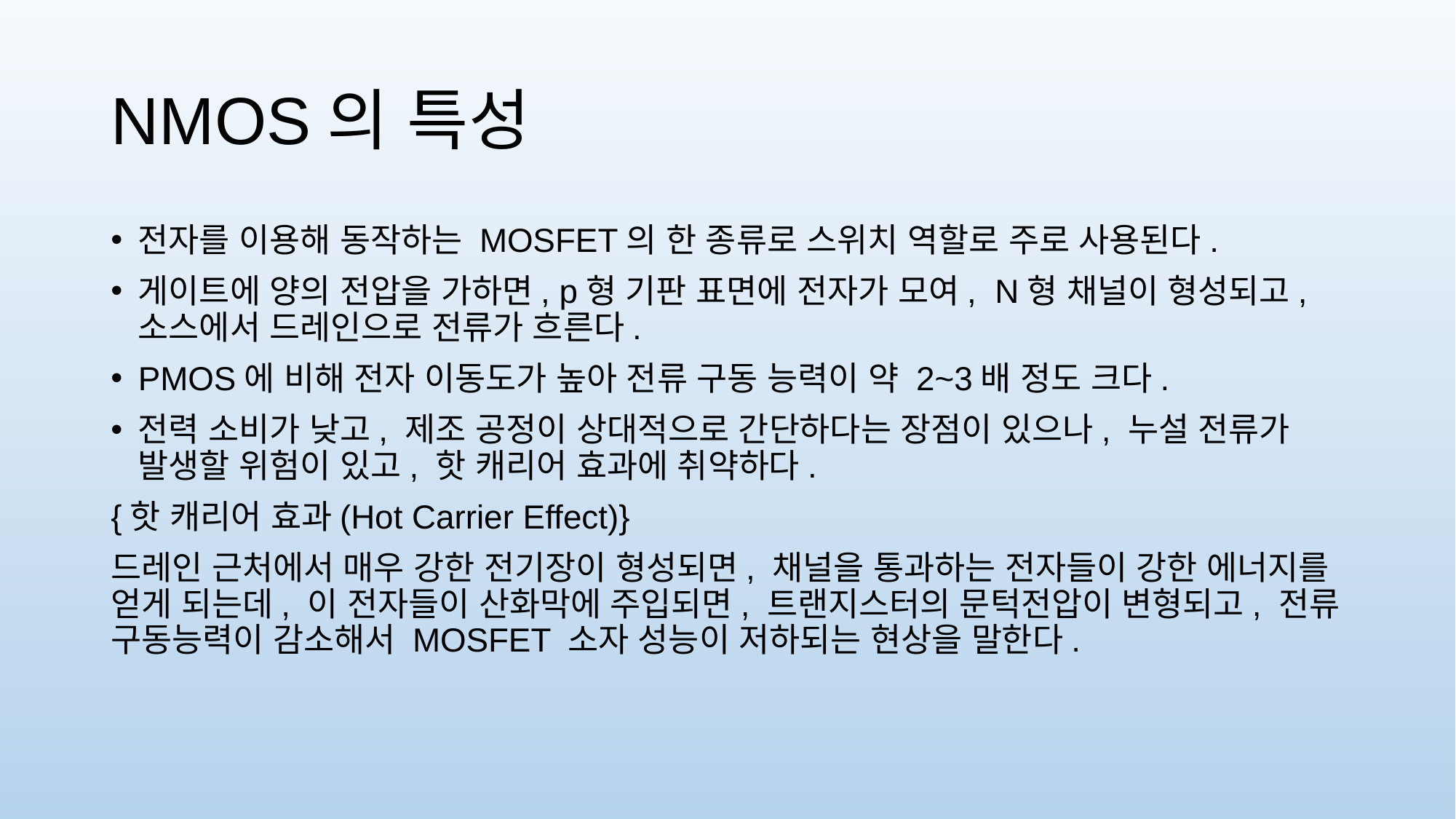

# NMOS의 특성
전자를 이용해 동작하는 MOSFET의 한 종류로 스위치 역할로 주로 사용된다.
게이트에 양의 전압을 가하면, p형 기판 표면에 전자가 모여,  N형 채널이 형성되고, 소스에서 드레인으로 전류가 흐른다.
PMOS에 비해 전자 이동도가 높아 전류 구동 능력이 약 2~3배 정도 크다.
전력 소비가 낮고, 제조 공정이 상대적으로 간단하다는 장점이 있으나, 누설 전류가 발생할 위험이 있고, 핫 캐리어 효과에 취약하다.
{핫 캐리어 효과(Hot Carrier Effect)}
드레인 근처에서 매우 강한 전기장이 형성되면, 채널을 통과하는 전자들이 강한 에너지를 얻게 되는데, 이 전자들이 산화막에 주입되면, 트랜지스터의 문턱전압이 변형되고, 전류 구동능력이 감소해서 MOSFET 소자 성능이 저하되는 현상을 말한다.